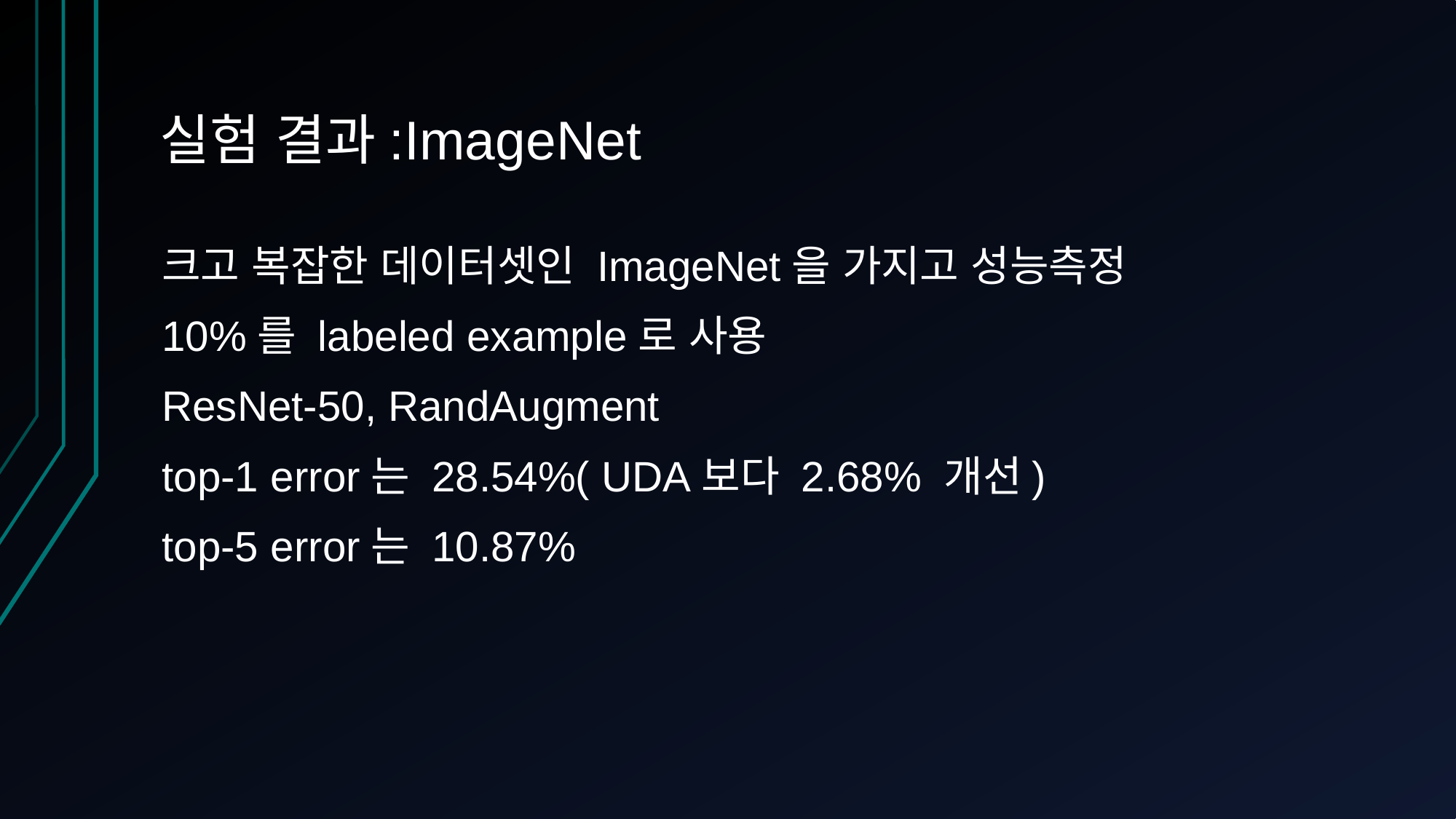

# 실험 결과:ImageNet
크고 복잡한 데이터셋인 ImageNet을 가지고 성능측정
10%를 labeled example로 사용
ResNet-50, RandAugment
top-1 error는 28.54%( UDA보다 2.68% 개선)
top-5 error는 10.87%